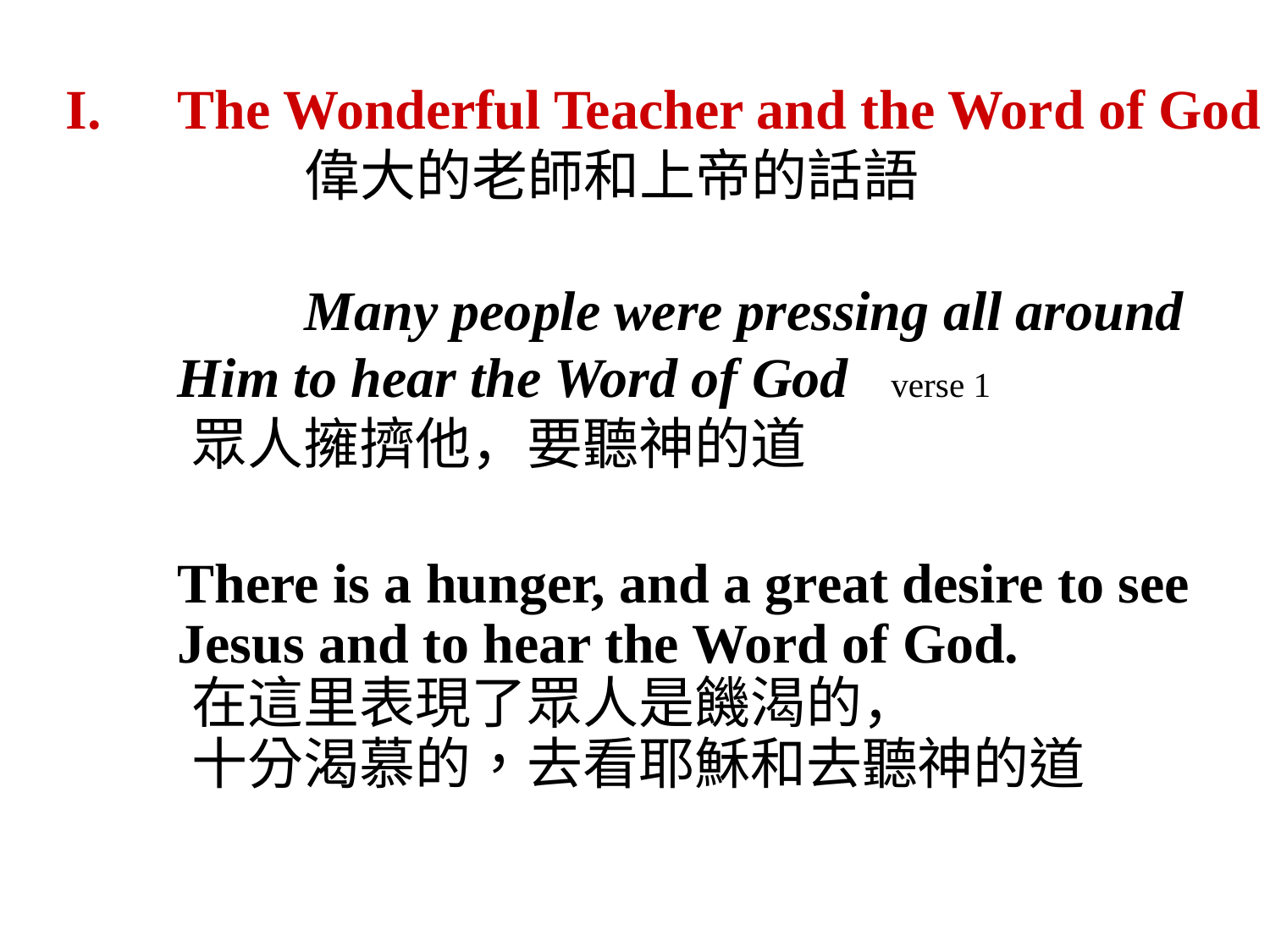

The Wonderful Teacher and the Word of God
		偉大的老師和上帝的話語

		Many people were pressing all around Him to hear the Word of God   verse 1
眾人擁擠他，要聽神的道

	There is a hunger, and a great desire to see Jesus and to hear the Word of God.
在這里表現了眾人是饑渴的，
十分渴慕的，去看耶穌和去聽神的道